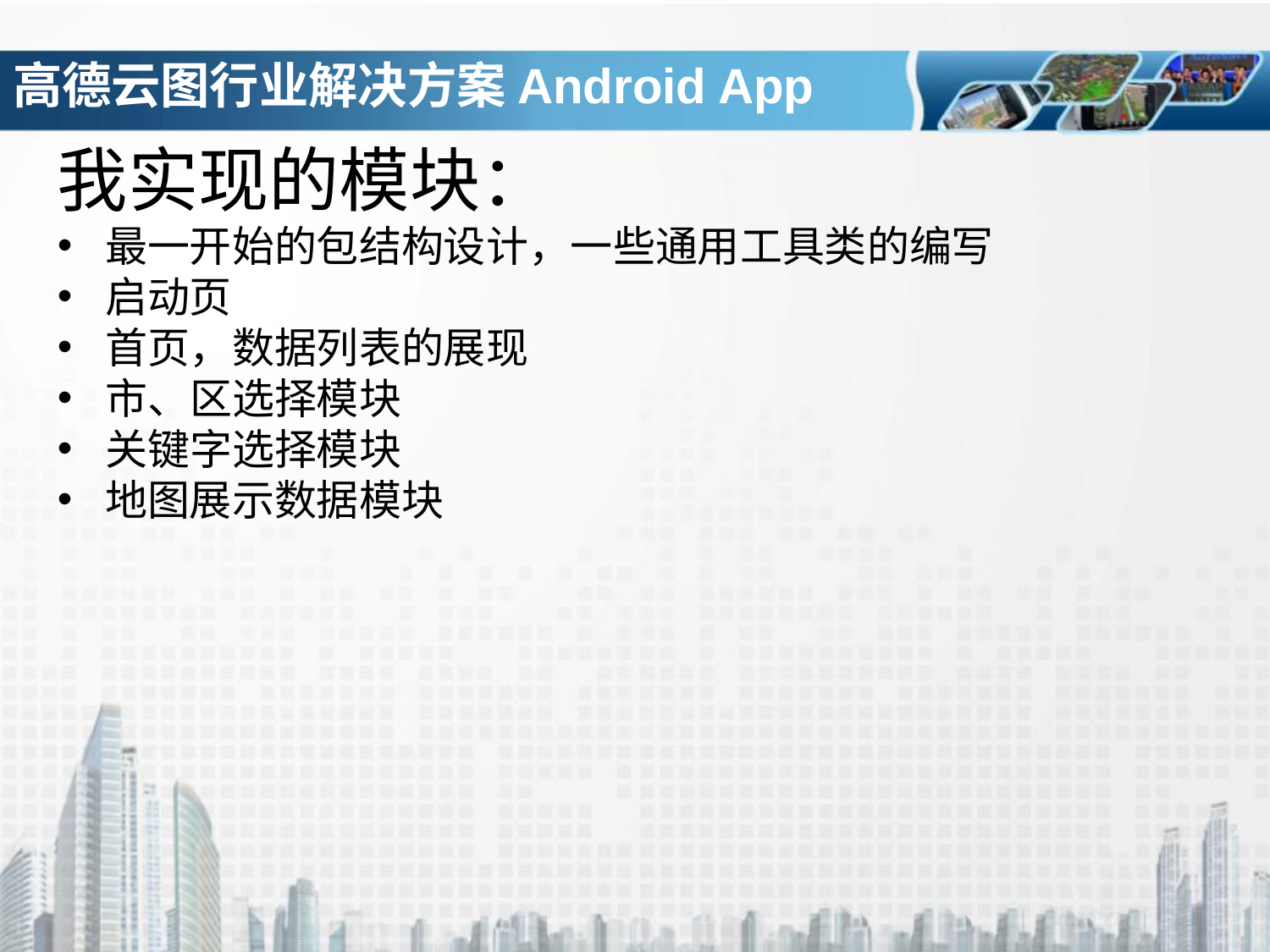

# 高德云图行业解决方案Android App
我实现的模块：
最一开始的包结构设计，一些通用工具类的编写
启动页
首页，数据列表的展现
市、区选择模块
关键字选择模块
地图展示数据模块